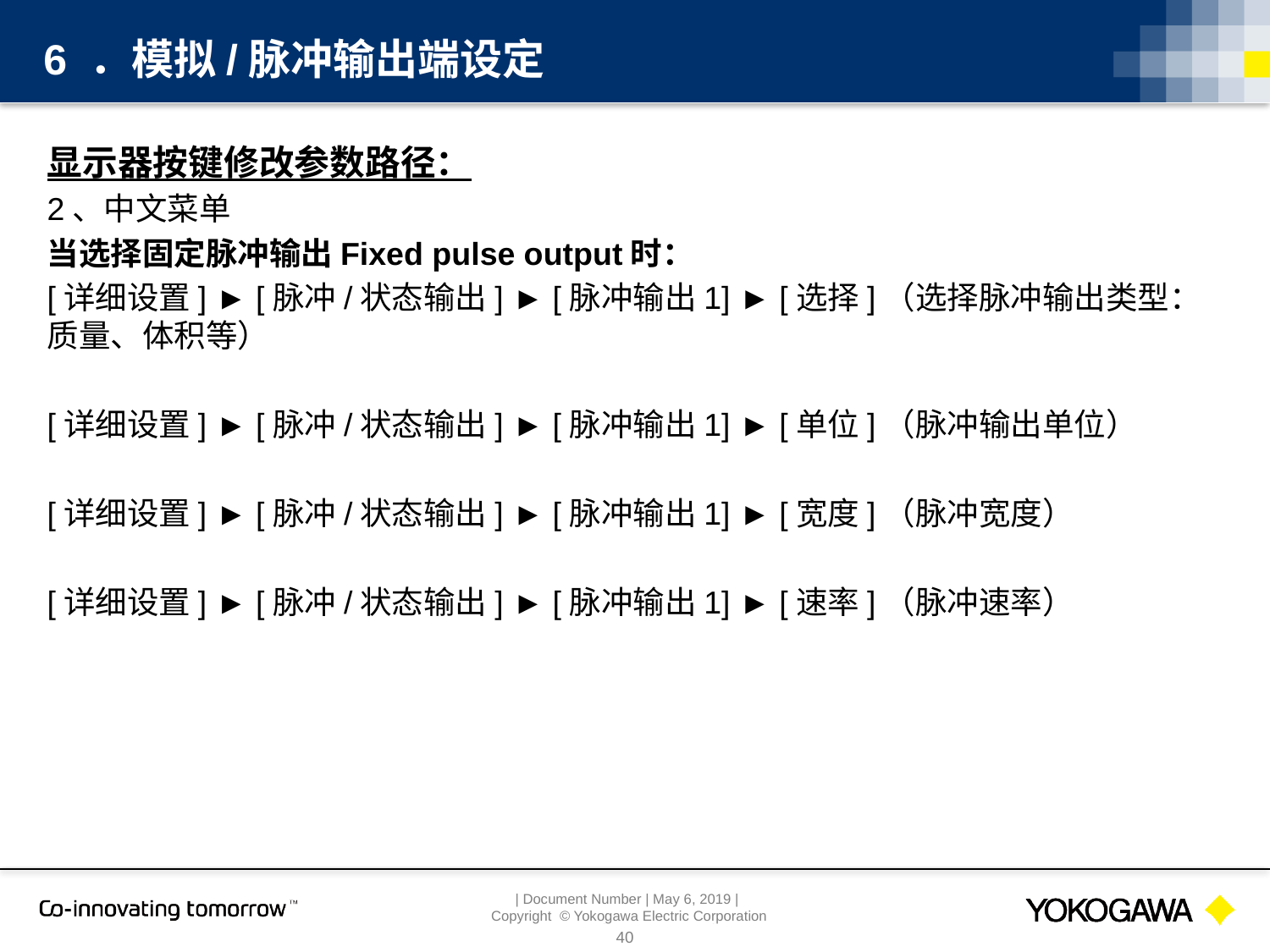

6 ．模拟/脉冲输出端设定

显示器按键修改参数路径：
2、中文菜单
当选择固定脉冲输出Fixed pulse output时：
[详细设置] ► [脉冲/状态输出] ► [脉冲输出1] ► [选择]（选择脉冲输出类型：质量、体积等）

[详细设置] ► [脉冲/状态输出] ► [脉冲输出1] ► [单位]（脉冲输出单位）

[详细设置] ► [脉冲/状态输出] ► [脉冲输出1] ► [宽度]（脉冲宽度）

[详细设置] ► [脉冲/状态输出] ► [脉冲输出1] ► [速率]（脉冲速率）